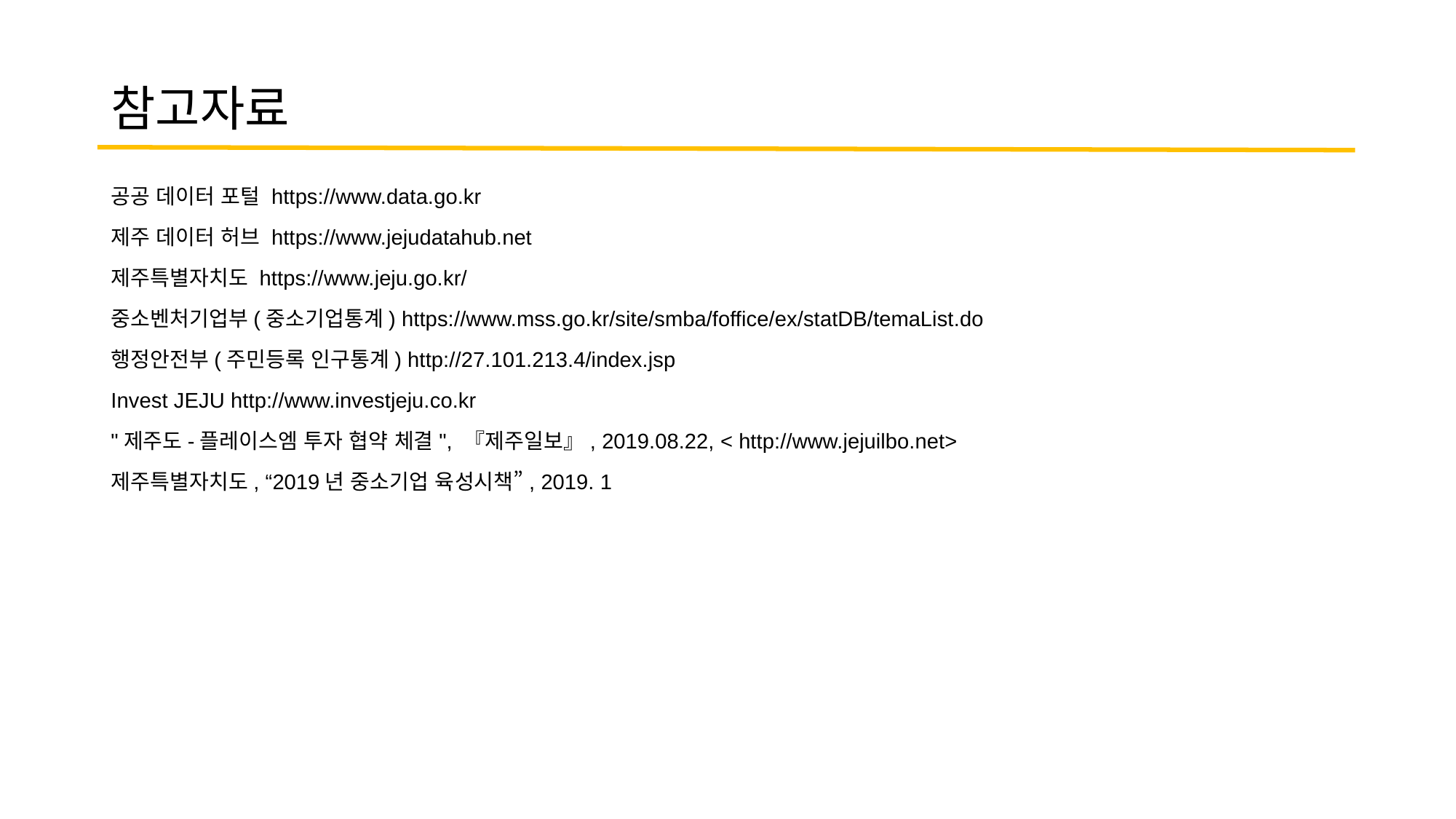

# 참고자료
공공 데이터 포털 https://www.data.go.kr
제주 데이터 허브 https://www.jejudatahub.net
제주특별자치도 https://www.jeju.go.kr/
중소벤처기업부(중소기업통계) https://www.mss.go.kr/site/smba/foffice/ex/statDB/temaList.do
행정안전부(주민등록 인구통계) http://27.101.213.4/index.jsp
Invest JEJU http://www.investjeju.co.kr
"제주도-플레이스엠 투자 협약 체결", 『제주일보』, 2019.08.22, < http://www.jejuilbo.net>
제주특별자치도, “2019년 중소기업 육성시책”, 2019. 1